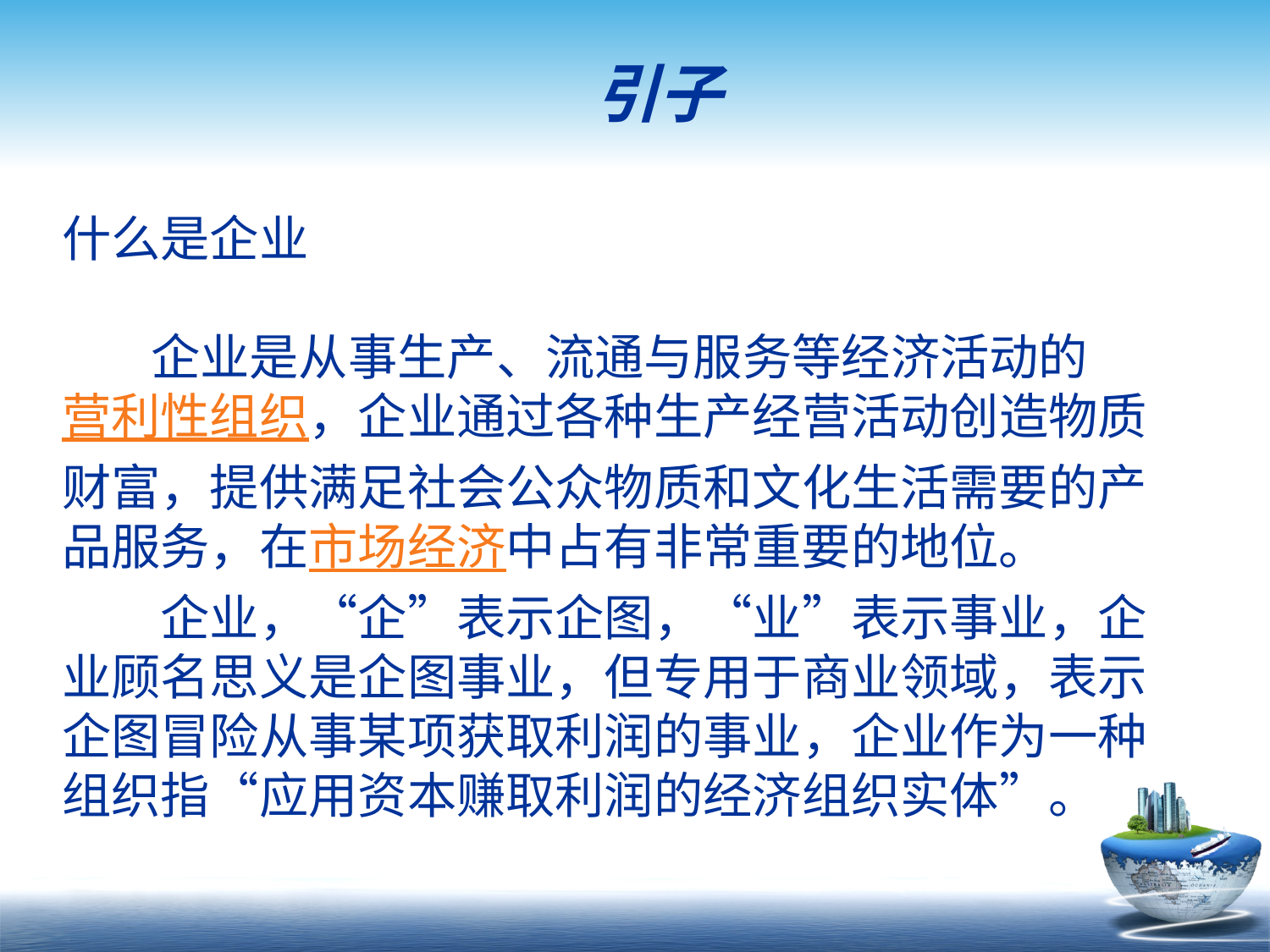

# 引子
什么是企业

       企业是从事生产、流通与服务等经济活动的营利性组织，企业通过各种生产经营活动创造物质财富，提供满足社会公众物质和文化生活需要的产品服务，在市场经济中占有非常重要的地位。
　　企业，“企”表示企图，“业”表示事业，企业顾名思义是企图事业，但专用于商业领域，表示企图冒险从事某项获取利润的事业，企业作为一种组织指“应用资本赚取利润的经济组织实体”。